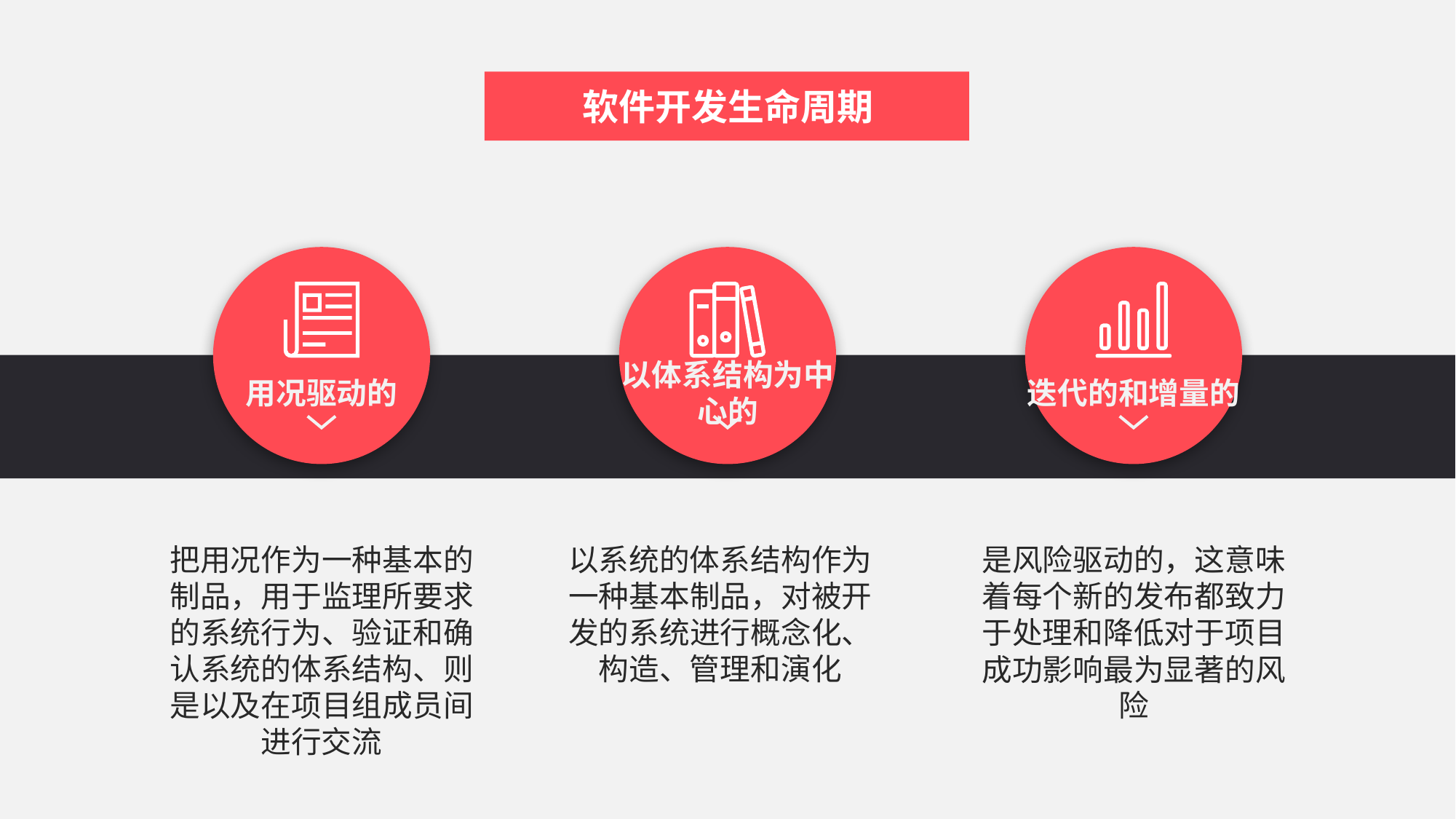

软件开发生命周期

用况驱动的

以体系结构为中心的

迭代的和增量的

把用况作为一种基本的制品，用于监理所要求的系统行为、验证和确认系统的体系结构、则是以及在项目组成员间进行交流
以系统的体系结构作为一种基本制品，对被开发的系统进行概念化、构造、管理和演化
是风险驱动的，这意味着每个新的发布都致力于处理和降低对于项目成功影响最为显著的风险